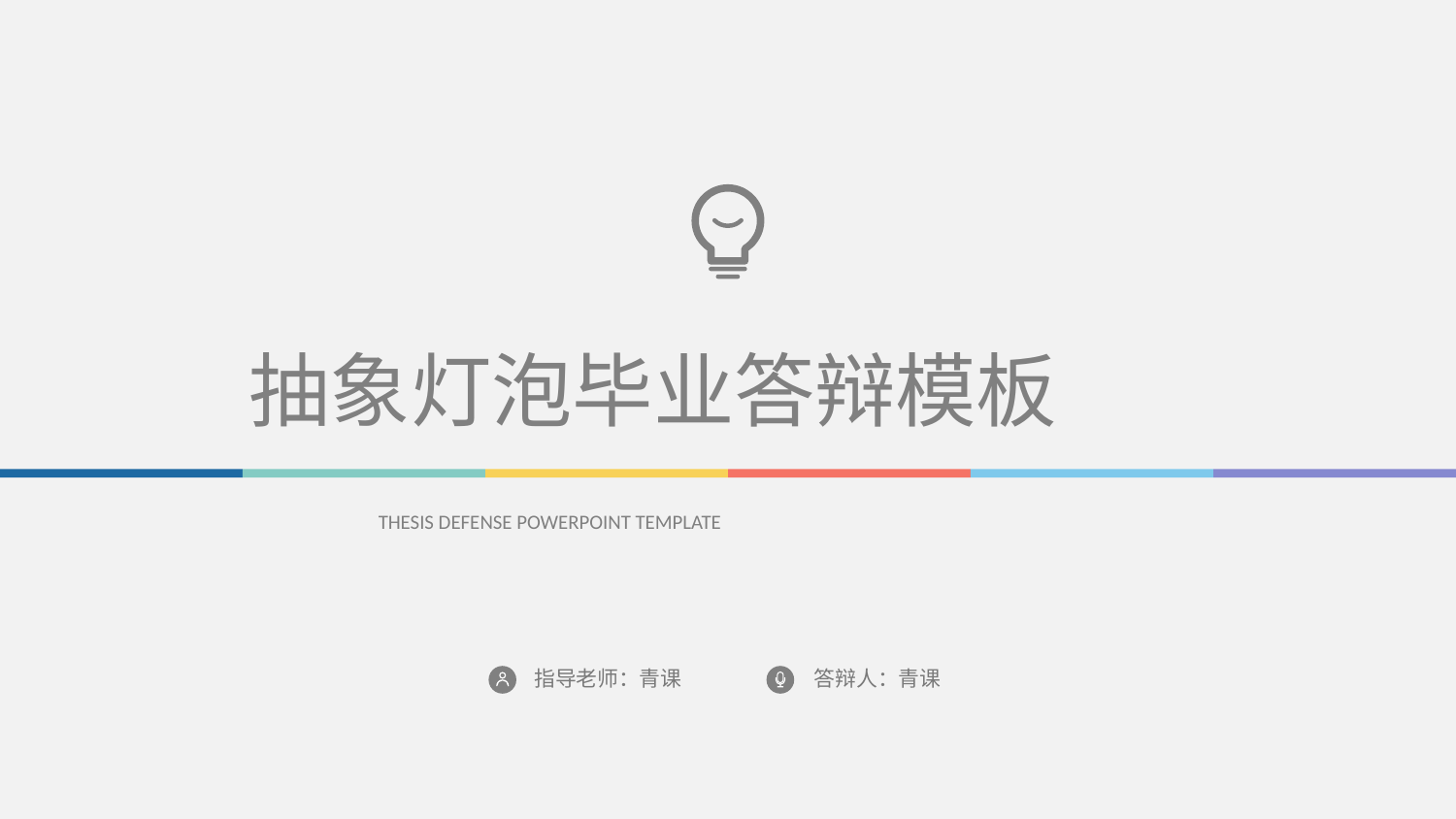

抽象灯泡毕业答辩模板

THESIS DEFENSE POWERPOINT TEMPLATE
指导老师：青课
答辩人：青课